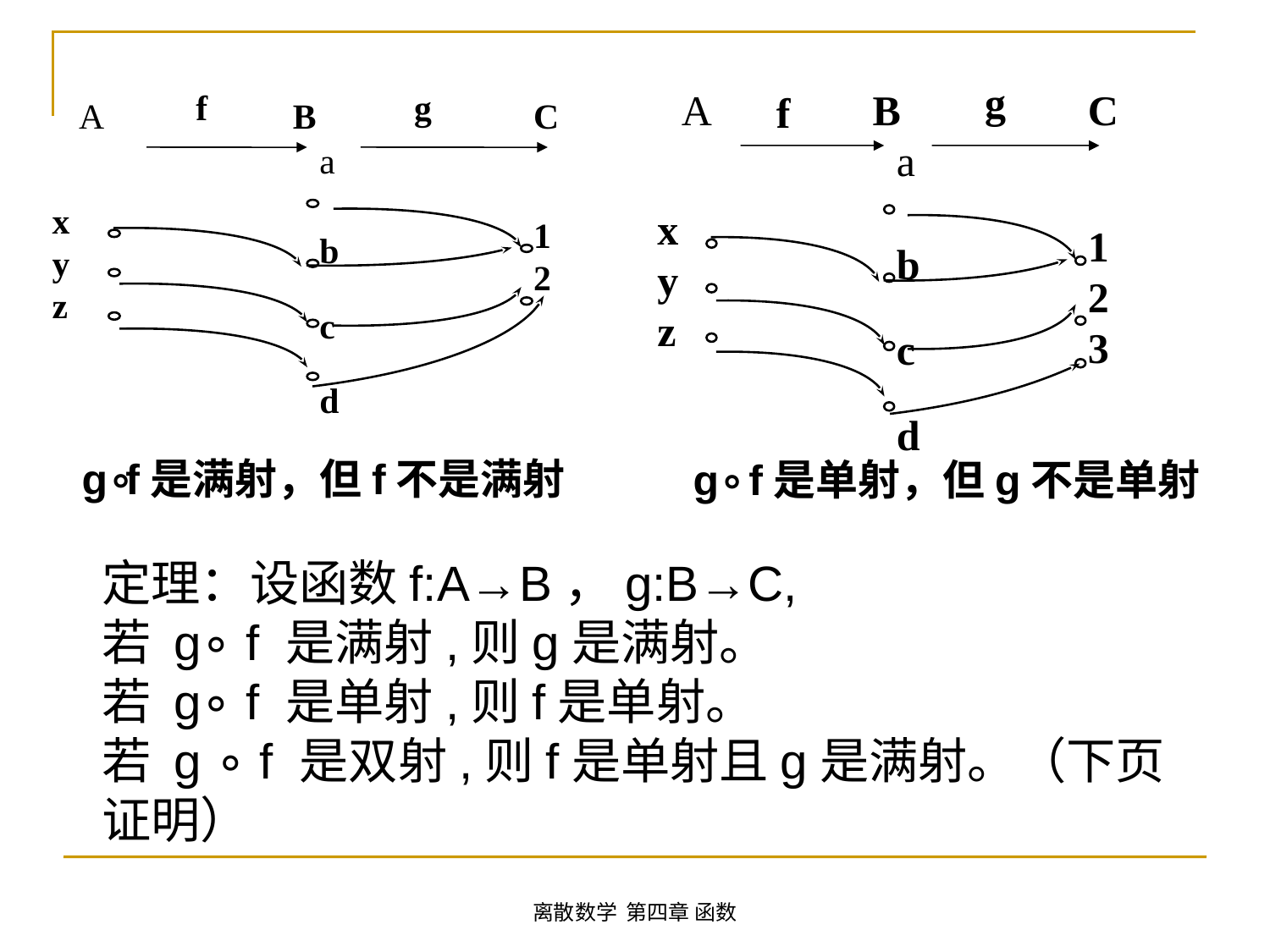

g
A
B
C
f
a

x
y
z

1
2
3
b

c

d

f
g
A
B
C
a

x
y
z

1
2
b

c

d

g∘f是满射，但f不是满射
 g∘ f是单射，但g不是单射
定理：设函数f:A→B，g:B→C,
若 g∘ f 是满射,则g是满射。
若 g∘ f 是单射,则f是单射。
若 g ∘ f 是双射,则f是单射且g是满射。（下页证明）

19
离散数学  第四章 函数